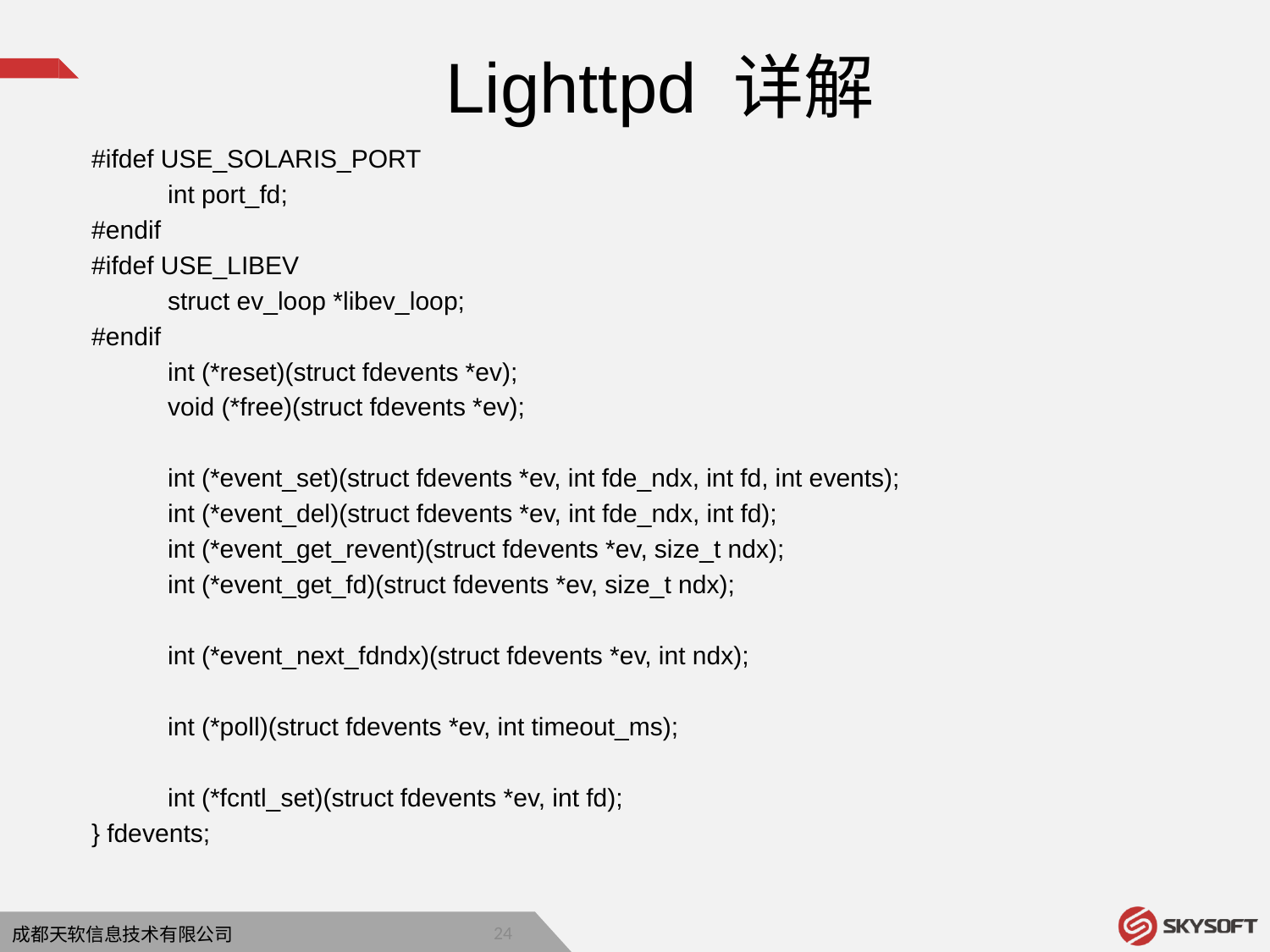

Lighttpd 详解

#ifdef USE_SOLARIS_PORT
	int port_fd;
#endif
#ifdef USE_LIBEV
	struct ev_loop *libev_loop;
#endif
	int (*reset)(struct fdevents *ev);
	void (*free)(struct fdevents *ev);

	int (*event_set)(struct fdevents *ev, int fde_ndx, int fd, int events);
	int (*event_del)(struct fdevents *ev, int fde_ndx, int fd);
	int (*event_get_revent)(struct fdevents *ev, size_t ndx);
	int (*event_get_fd)(struct fdevents *ev, size_t ndx);

	int (*event_next_fdndx)(struct fdevents *ev, int ndx);

	int (*poll)(struct fdevents *ev, int timeout_ms);

	int (*fcntl_set)(struct fdevents *ev, int fd);
} fdevents;
24